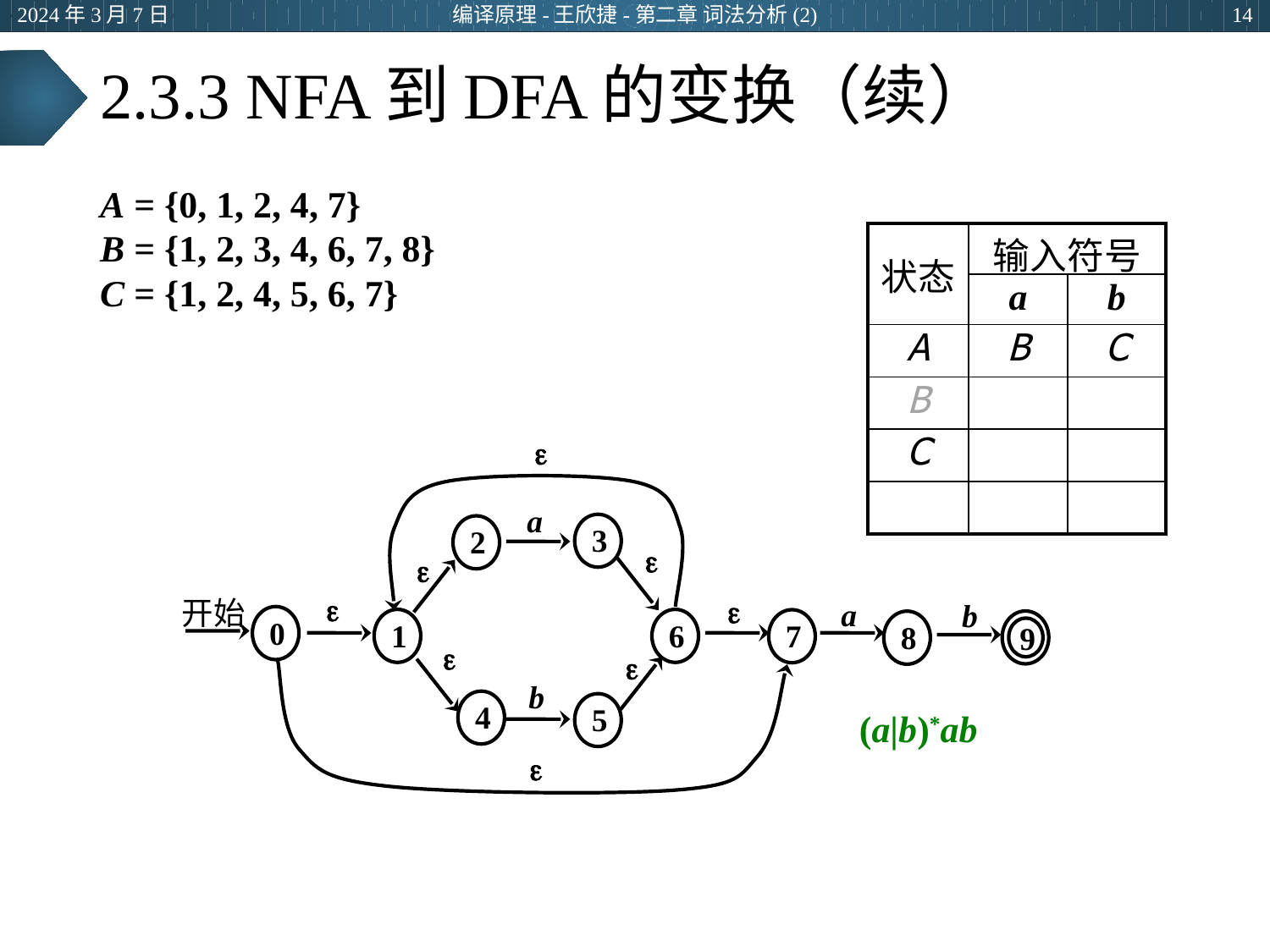

2024年3月7日
编译原理-王欣捷-第二章 词法分析(2)
14
# 2.3.3 NFA到DFA的变换（续）
A = {0, 1, 2, 4, 7}
B = {1, 2, 3, 4, 6, 7, 8}
C = {1, 2, 4, 5, 6, 7}
| 状态 | 输入符号 |  |
| --- | --- | --- |
|  | a | b |
| A | B | C |
| B |  |  |
| C |  |  |
|  |  |  |
ε

a
3
2
ε

ε

ε
开始
ε
b
a
0
1
6
7

9
8

ε
ε

b
4
5

ε
(a|b)*ab